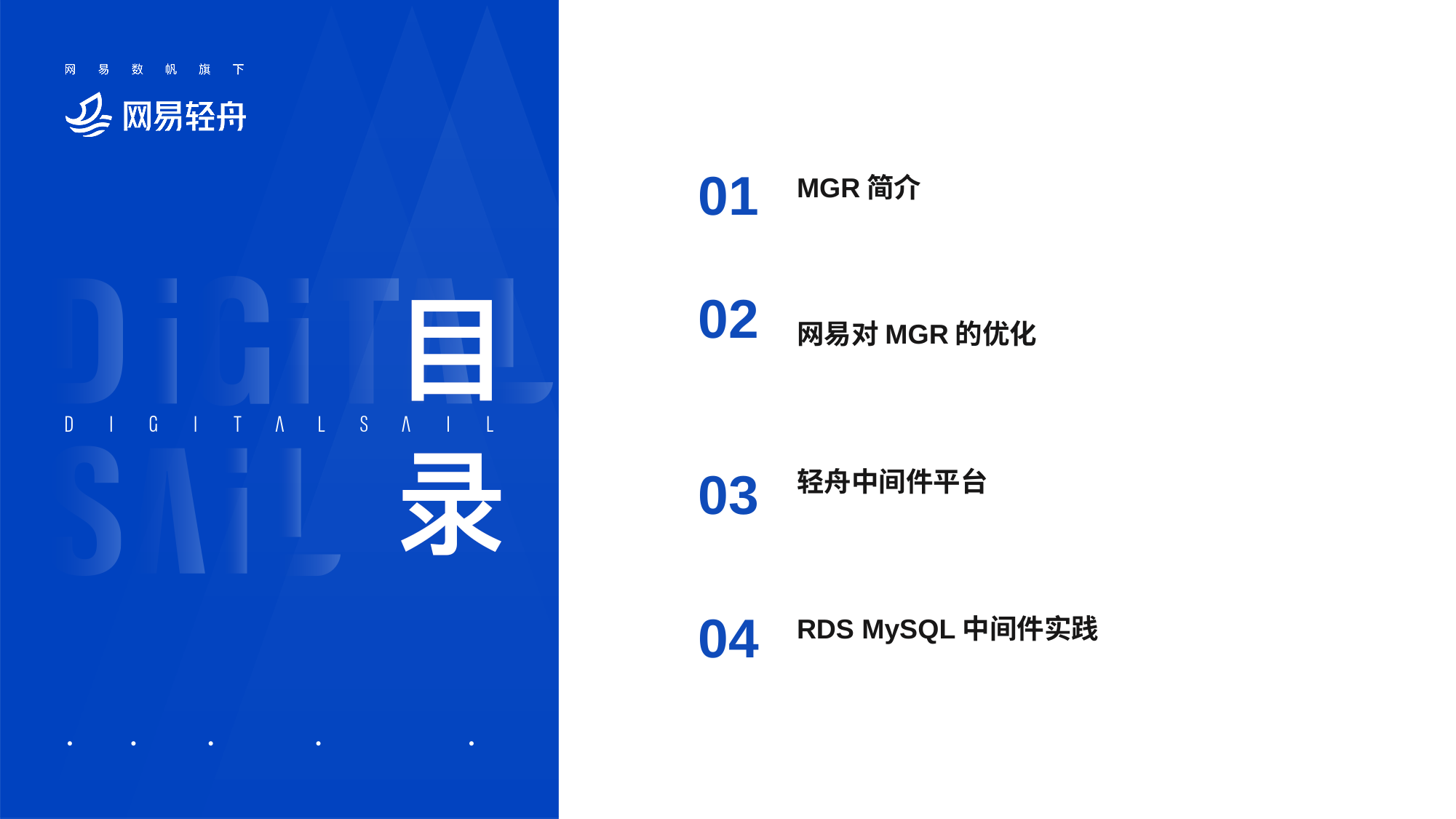

01
MGR简介
02
网易对MGR的优化
03
轻舟中间件平台
04
RDS MySQL中间件实践